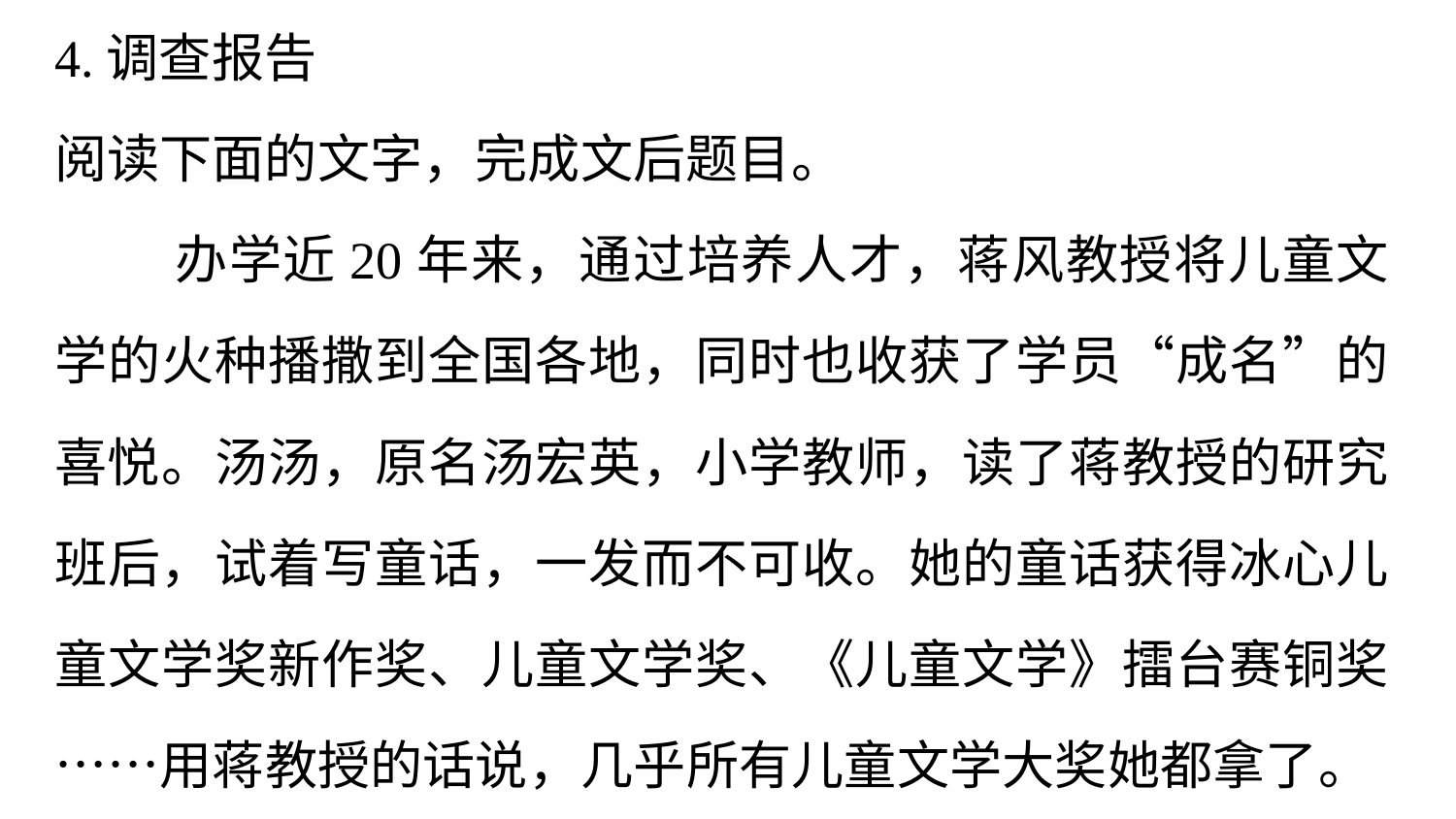

4.调查报告
阅读下面的文字，完成文后题目。
        办学近20年来，通过培养人才，蒋风教授将儿童文学的火种播撒到全国各地，同时也收获了学员“成名”的喜悦。汤汤，原名汤宏英，小学教师，读了蒋教授的研究班后，试着写童话，一发而不可收。她的童话获得冰心儿童文学奖新作奖、儿童文学奖、《儿童文学》擂台赛铜奖……用蒋教授的话说，几乎所有儿童文学大奖她都拿了。